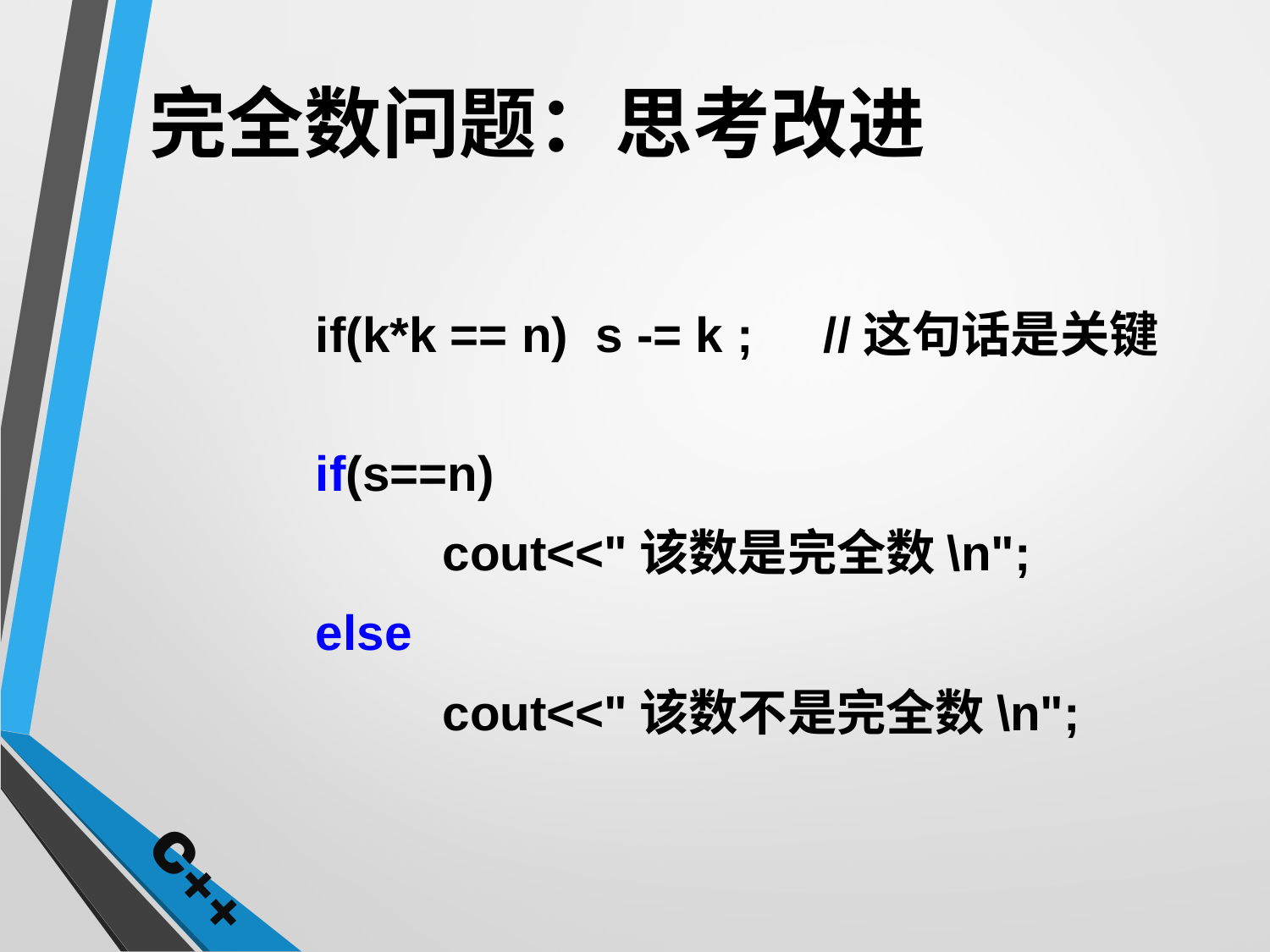

# 完全数问题：思考改进
		if(k*k == n)  s -= k ;	//这句话是关键
		if(s==n)
			cout<<"该数是完全数\n";
		else
			cout<<"该数不是完全数\n";